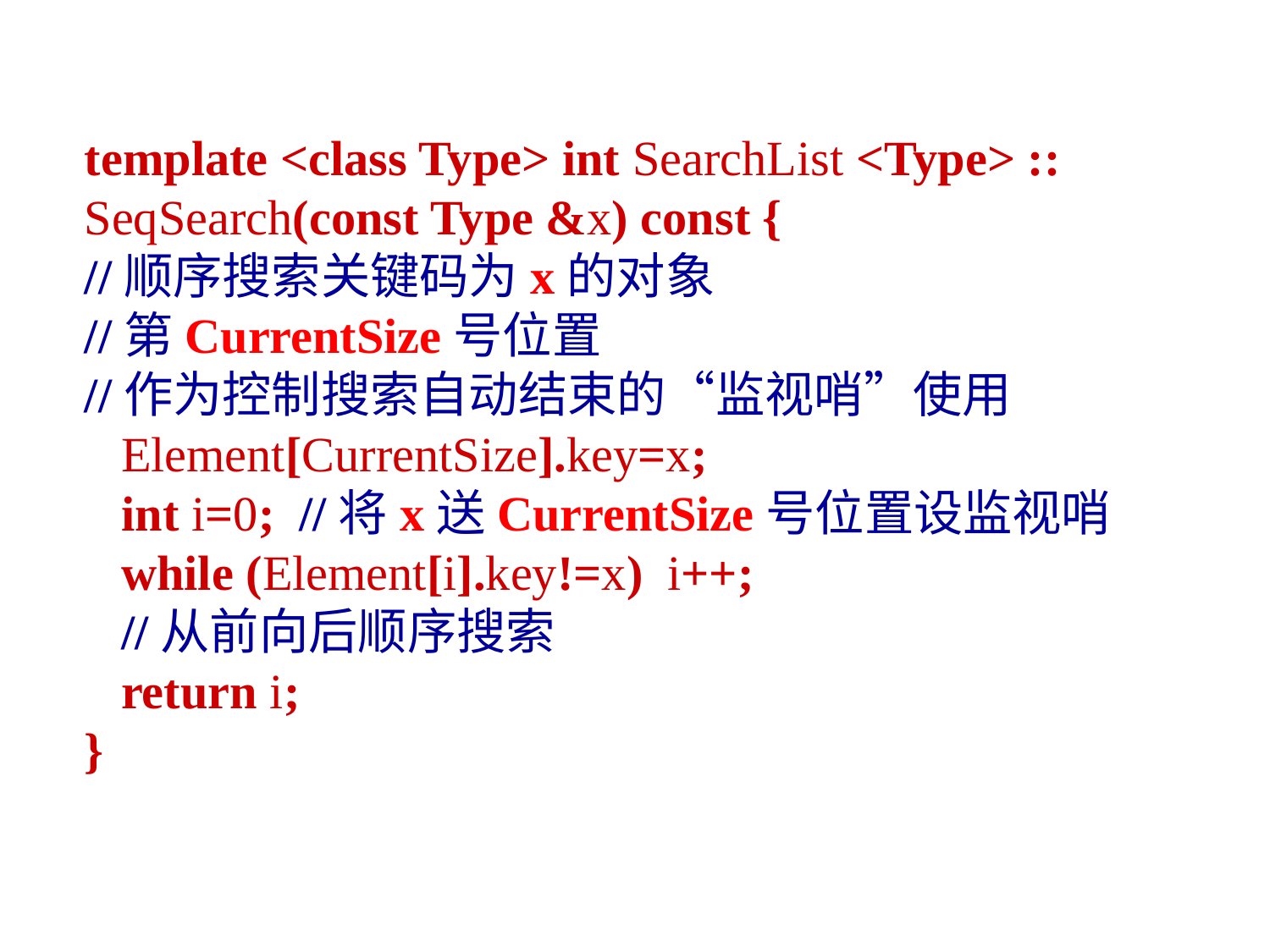

template <class Type> int SearchList <Type> ::
SeqSearch(const Type &x) const {
//顺序搜索关键码为x的对象
//第CurrentSize号位置
//作为控制搜索自动结束的“监视哨”使用
   Element[CurrentSize].key=x;
   int i=0;  //将x送CurrentSize号位置设监视哨
   while (Element[i].key!=x)  i++;
   //从前向后顺序搜索
   return i;
}
17